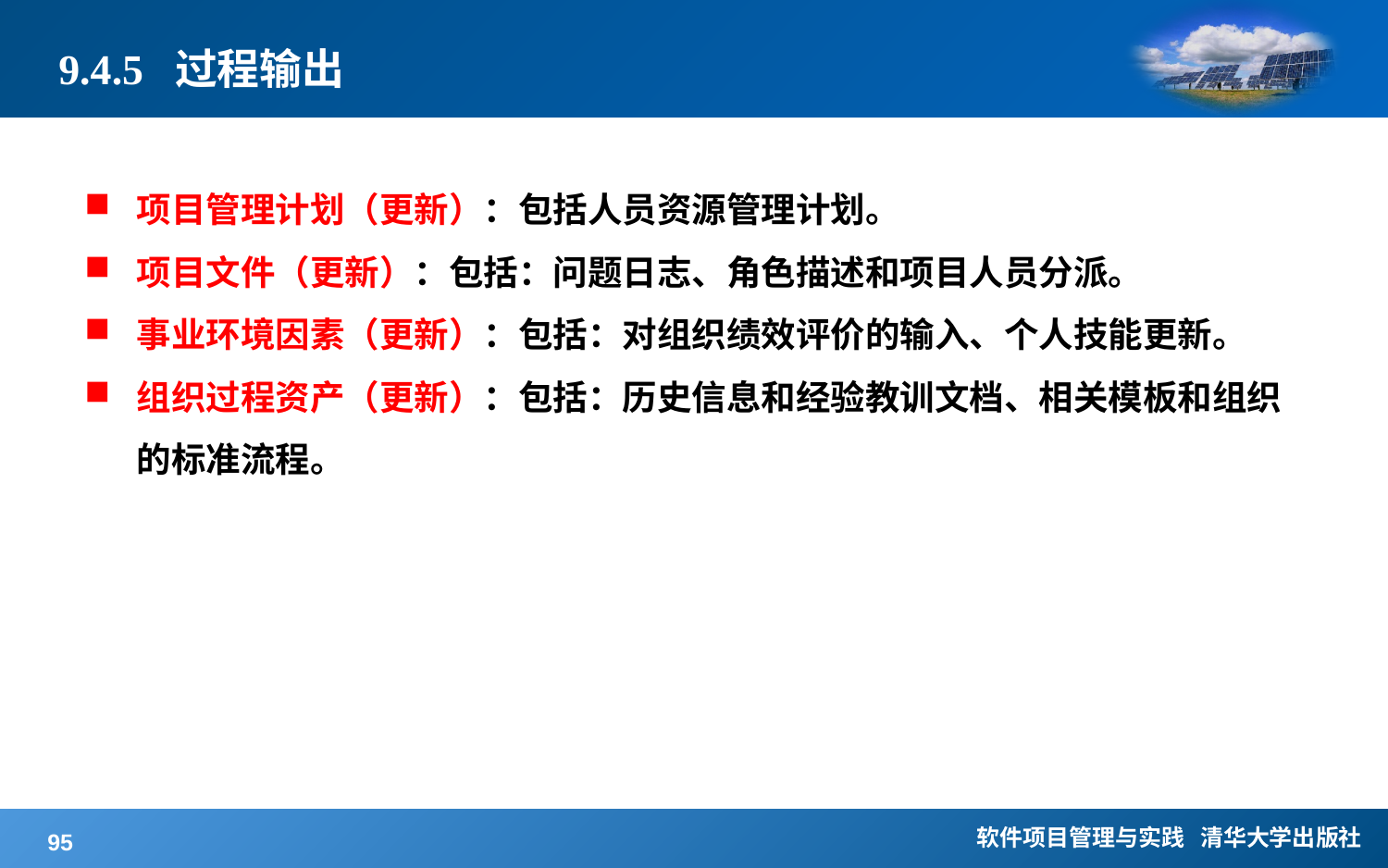

# 9.4.5  过程输出
项目管理计划（更新）：包括人员资源管理计划。
项目文件（更新）：包括：问题日志、角色描述和项目人员分派。
事业环境因素（更新）：包括：对组织绩效评价的输入、个人技能更新。
组织过程资产（更新）：包括：历史信息和经验教训文档、相关模板和组织的标准流程。